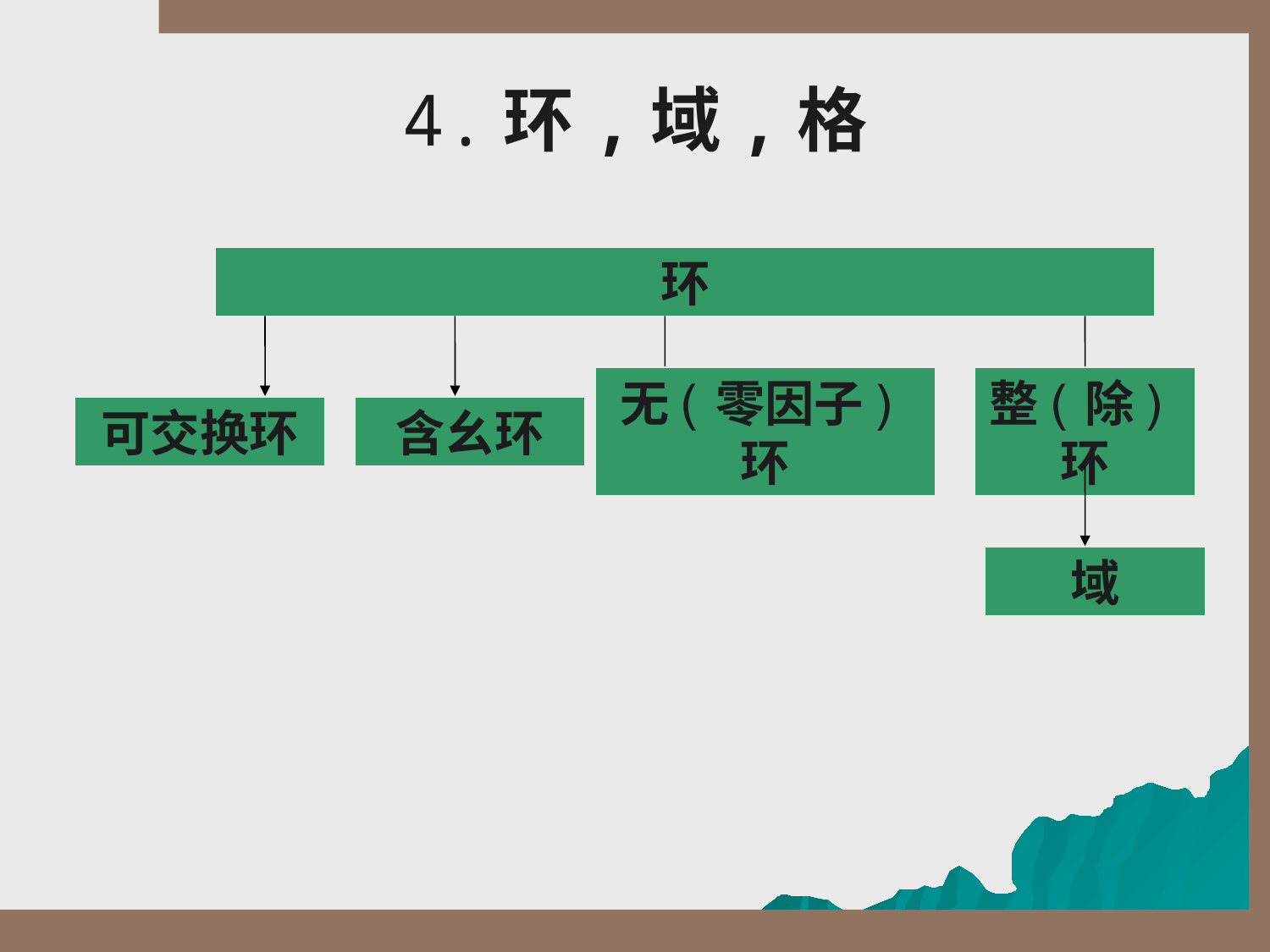

# 4.环,域,格

环

可交换环
含幺环
无(零因子)环
整(除)环

域
73